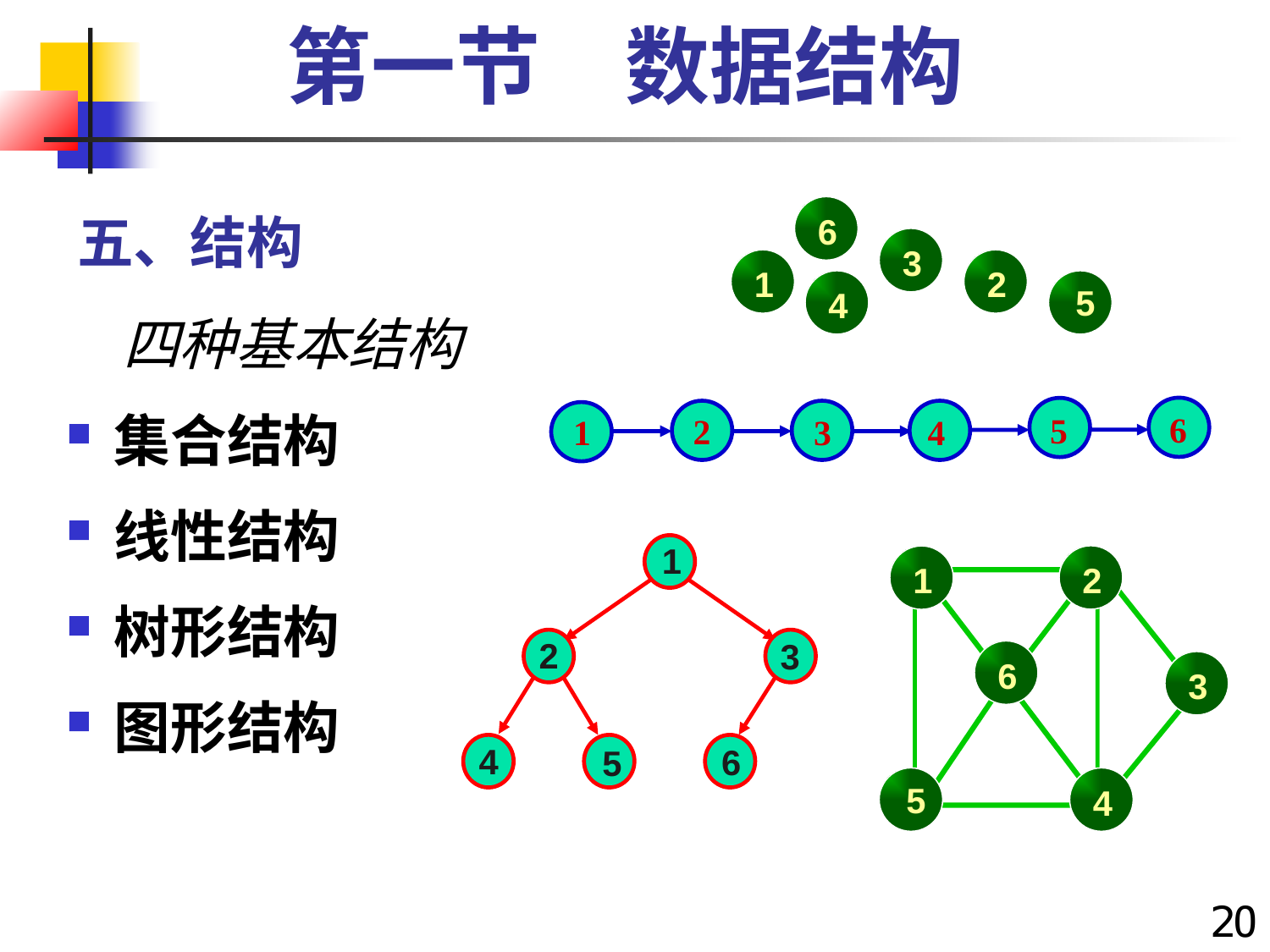

第一节　数据结构
五、结构

6

3

2
1

4

5
　四种基本结构
集合结构
线性结构
树形结构
图形结构

6
5
2
3
1
4

1

2
3

4
6
5

2

1

6

3

5

4

20